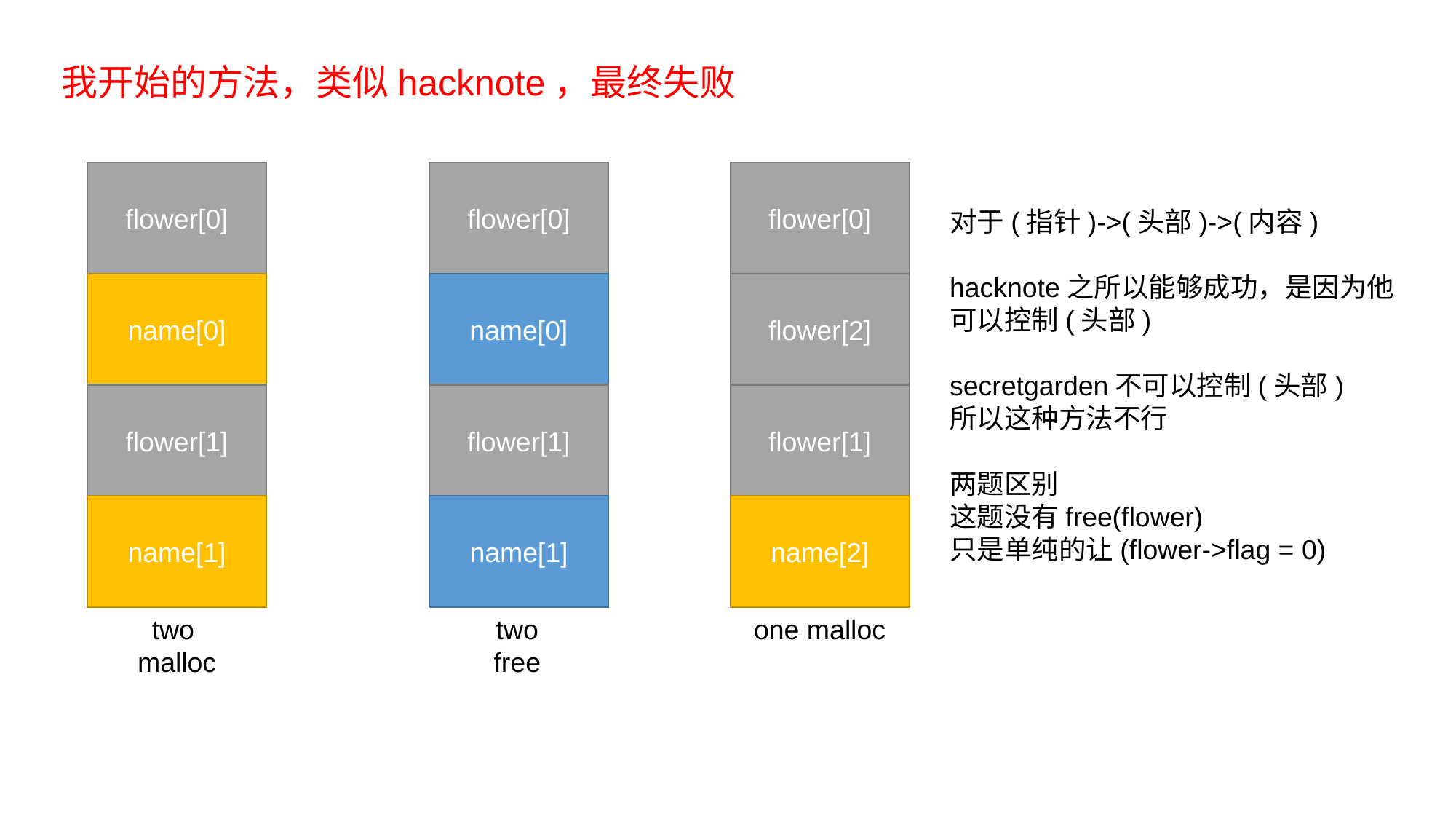

我开始的方法，类似hacknote，最终失败
flower[0]
name[0]
flower[1]
name[1]
flower[0]
name[0]
flower[1]
name[1]
flower[0]
flower[2]
flower[1]
name[2]

对于(指针)->(头部)->(内容)

hacknote之所以能够成功，是因为他可以控制(头部)

secretgarden不可以控制(头部)
所以这种方法不行

两题区别
这题没有free(flower)
只是单纯的让(flower->flag = 0)
two
malloc
two
free
one malloc